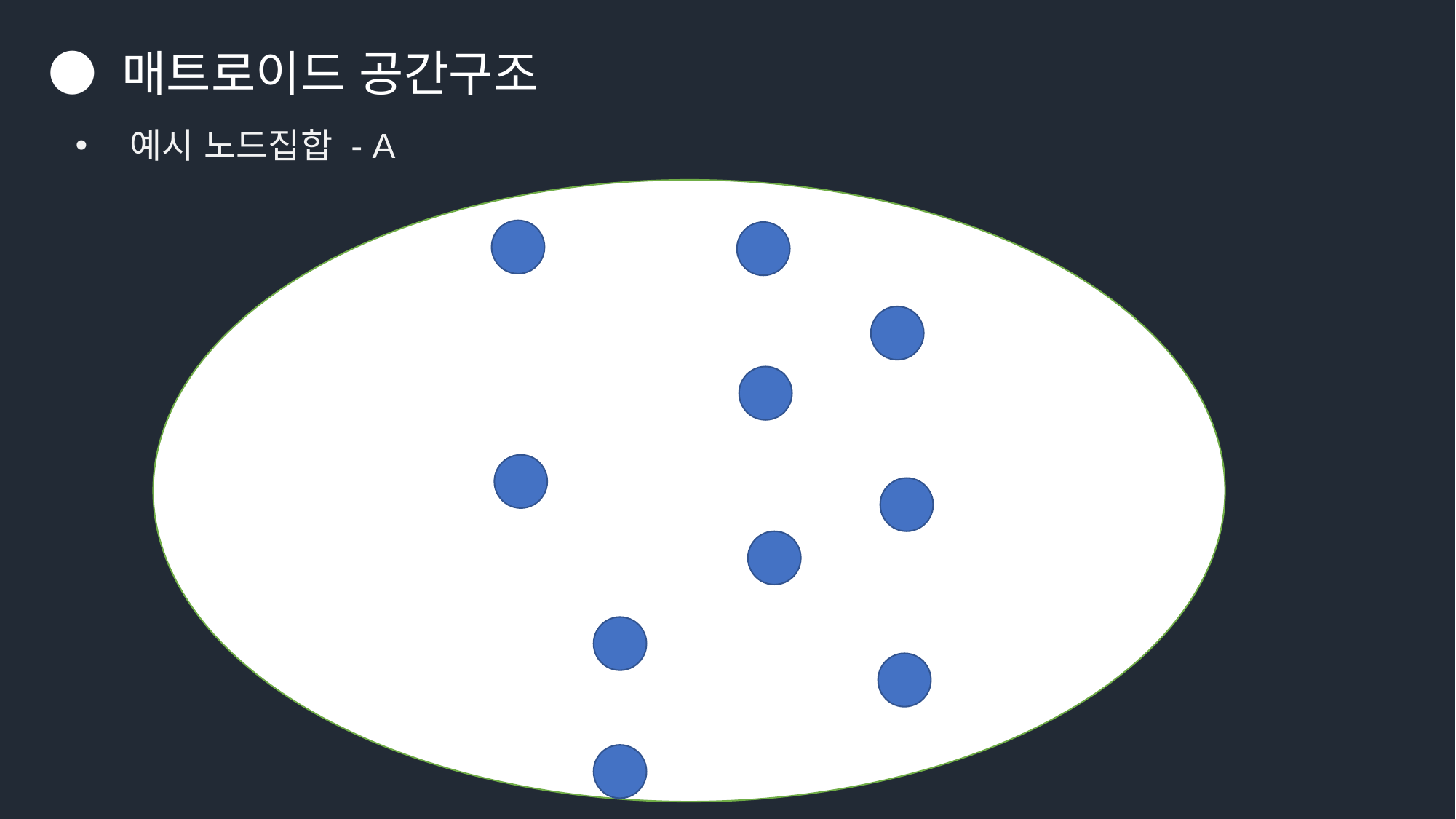

● 매트로이드 공간구조
예시 노드집합 - A